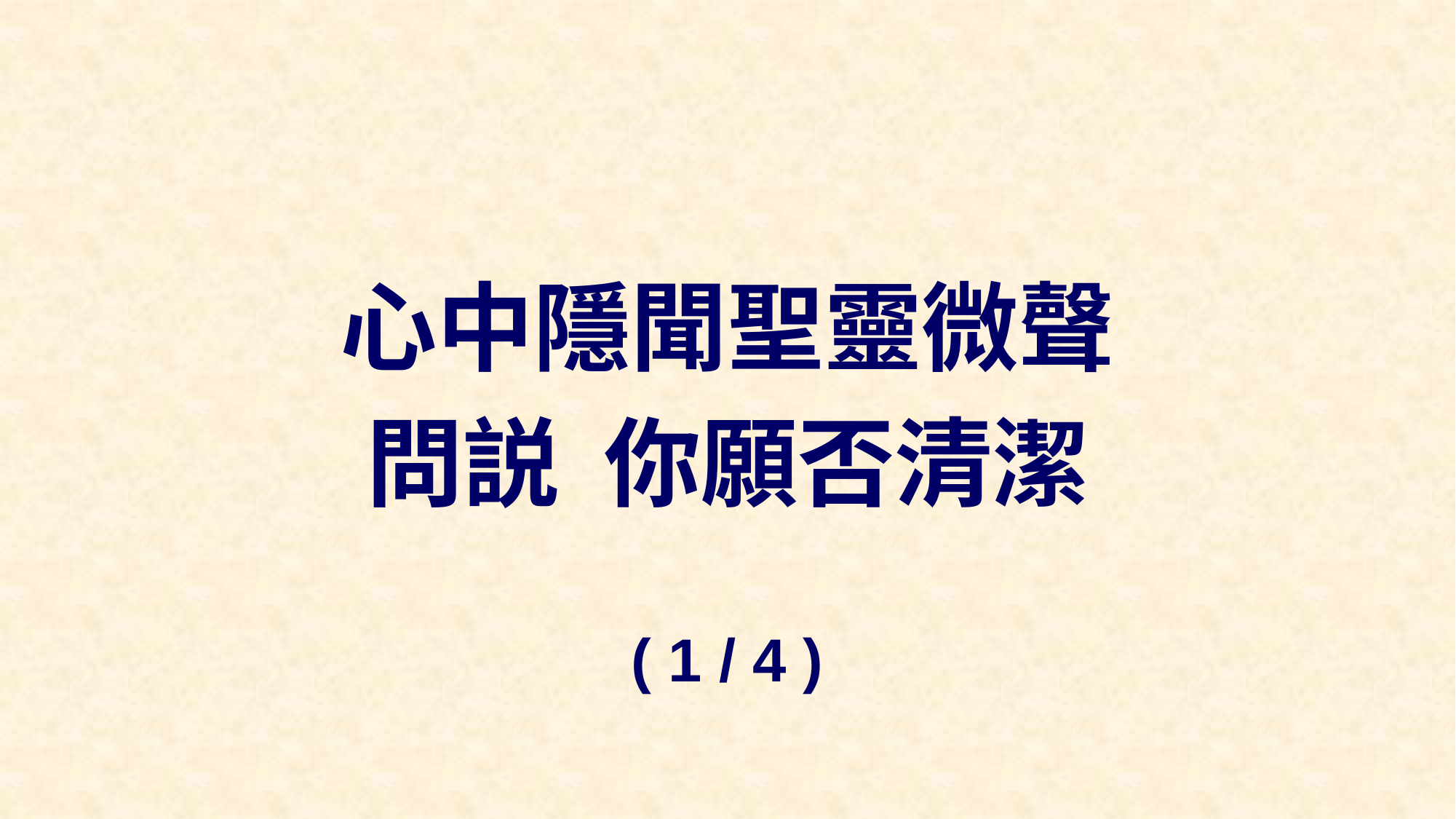

心中隱聞聖靈微聲
問説  你願否清潔
( 1 / 4 )